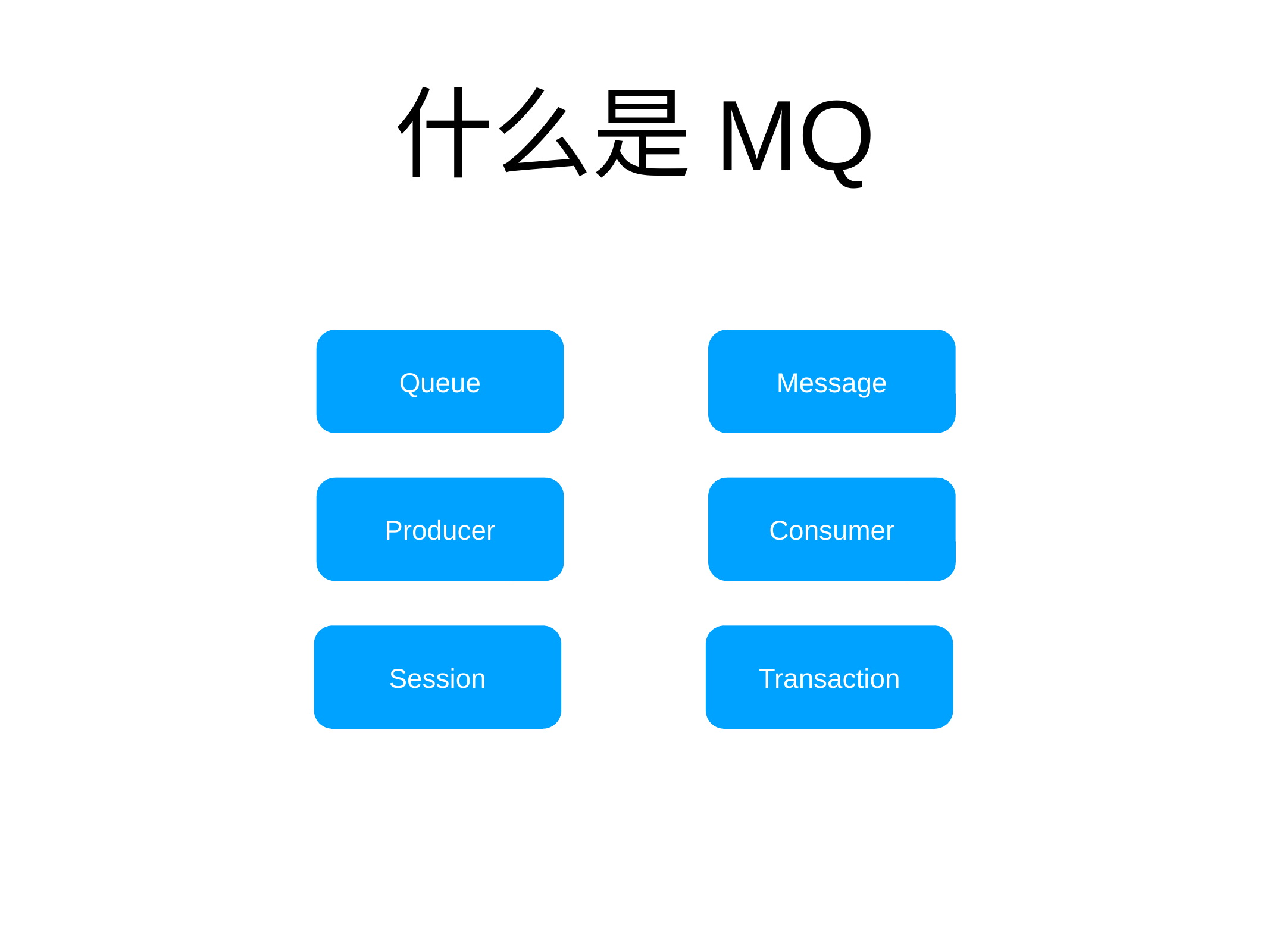

# 什么是MQ
Queue
Message
Producer
Consumer
Session
Transaction